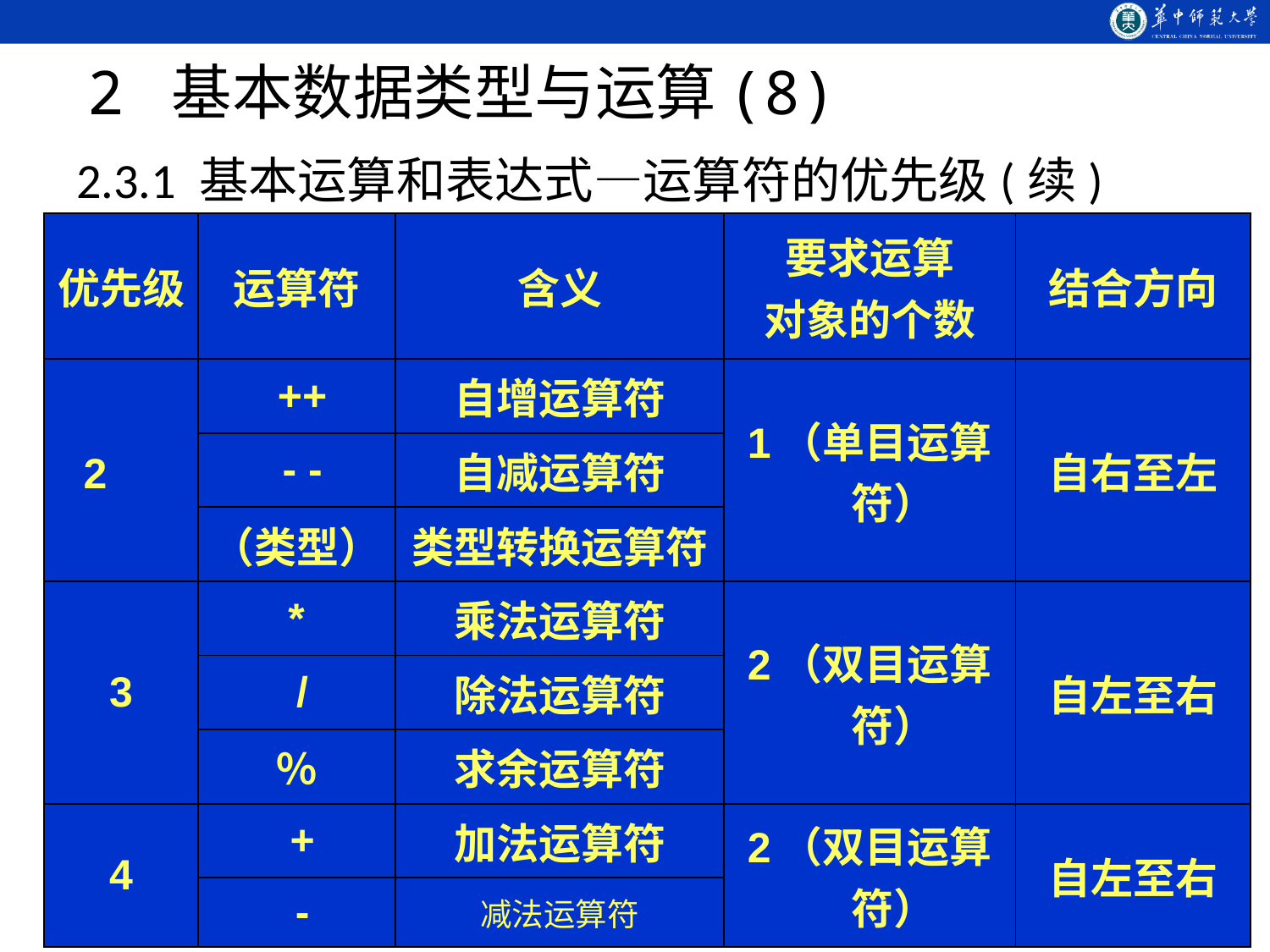

# 2 基本数据类型与运算(8)
2.3.1 基本运算和表达式—运算符的优先级(续)

| 优先级 | 运算符 | 含义 | 要求运算 对象的个数 | 结合方向 |
| --- | --- | --- | --- | --- |
|  | ++ | 自增运算符 | 1（单目运算符） | 自右至左 |
| 2 | - - | 自减运算符 |  |  |
|  | （类型） | 类型转换运算符 |  |  |
| 3 | \* | 乘法运算符 | 2（双目运算符） | 自左至右 |
|  | / | 除法运算符 |  |  |
|  | ％ | 求余运算符 |  |  |
| 4 | + | 加法运算符 | 2（双目运算符） | 自左至右 |
|  | - | 减法运算符 |  |  |